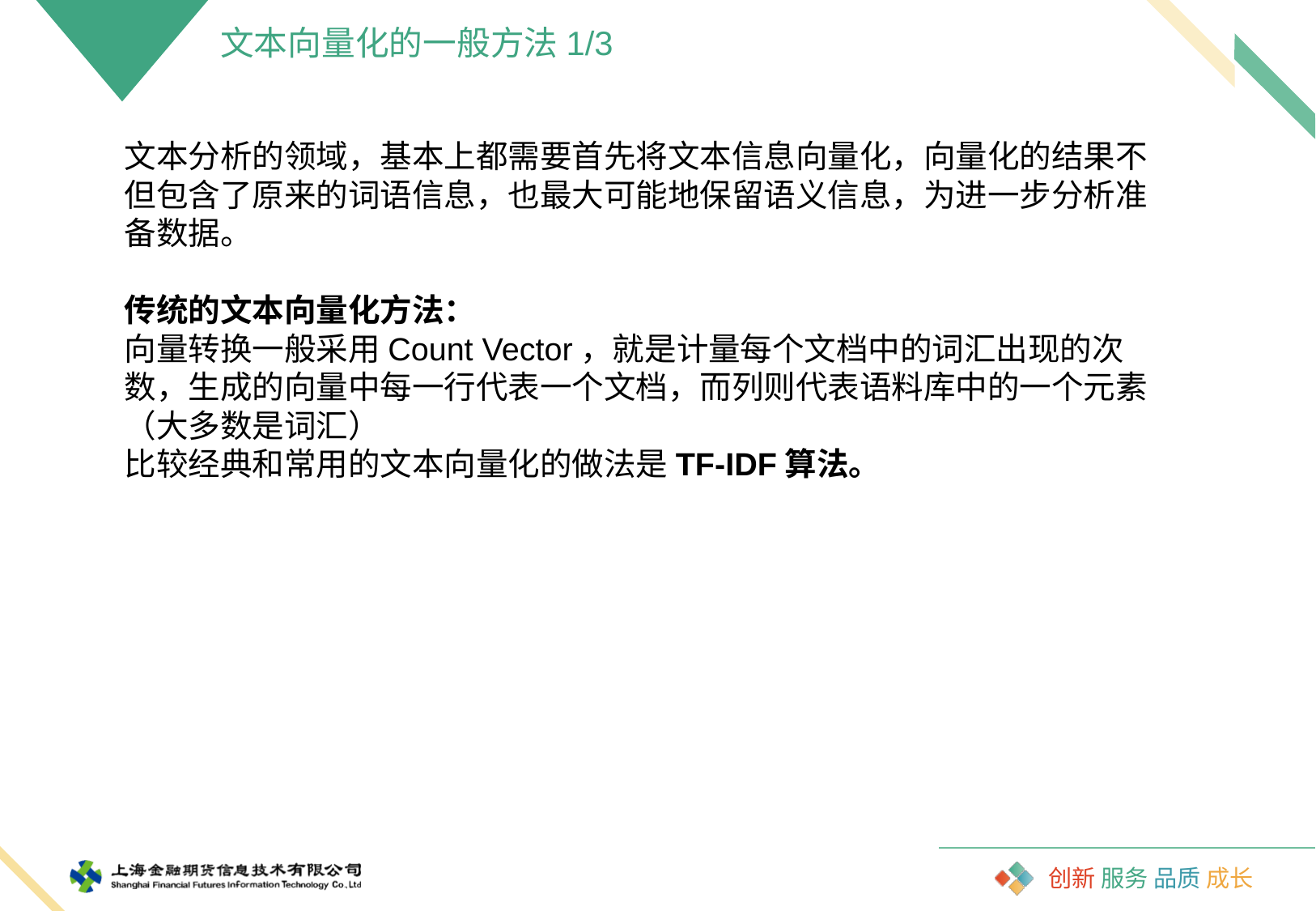

文本向量化的一般方法1/3
文本分析的领域，基本上都需要首先将文本信息向量化，向量化的结果不但包含了原来的词语信息，也最大可能地保留语义信息，为进一步分析准备数据。

传统的文本向量化方法：
向量转换一般采用Count Vector，就是计量每个文档中的词汇出现的次数，生成的向量中每一行代表一个文档，而列则代表语料库中的一个元素（大多数是词汇）
比较经典和常用的文本向量化的做法是TF-IDF算法。